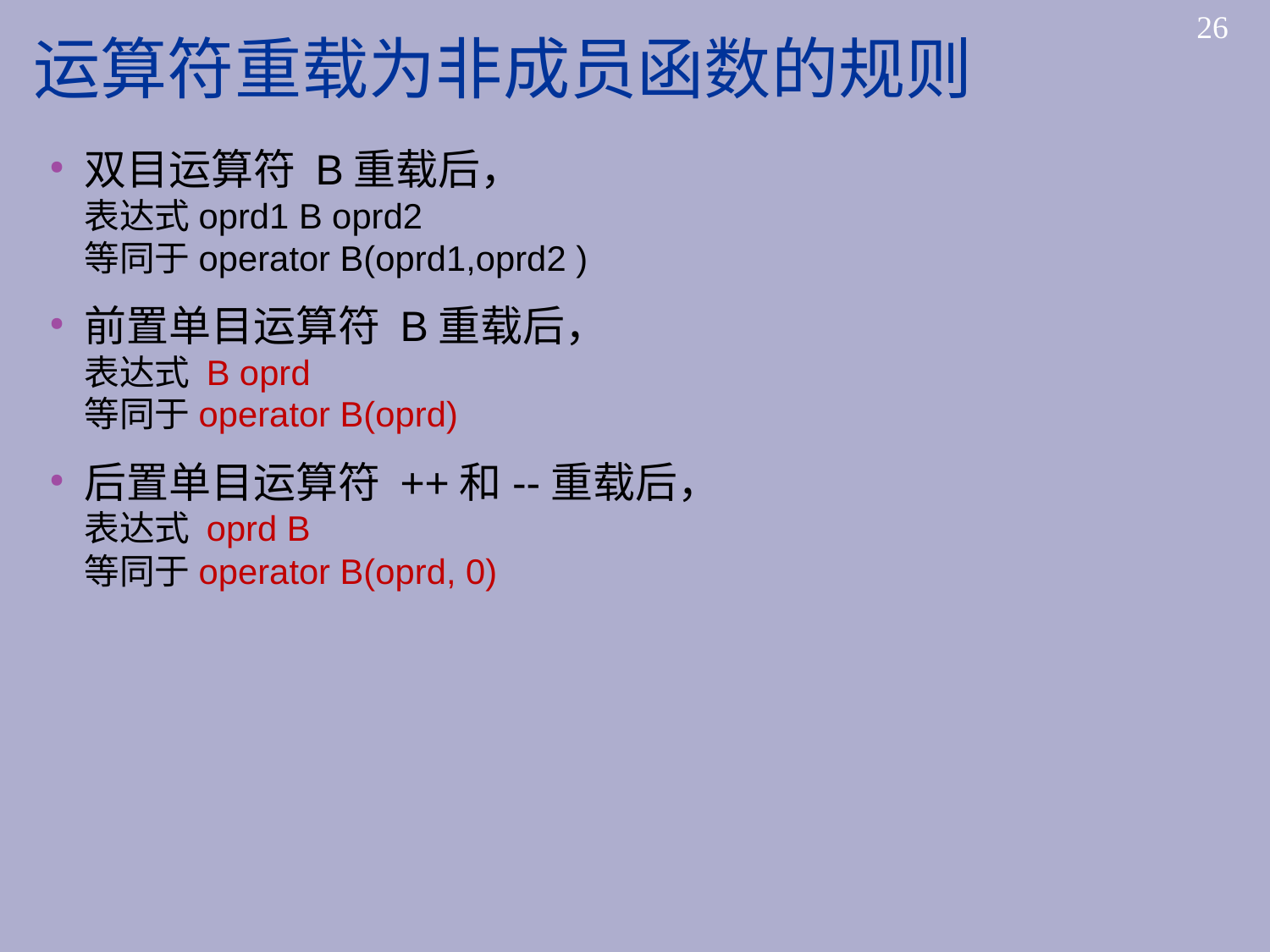

26
# 运算符重载为非成员函数的规则
双目运算符 B重载后，
表达式oprd1 B oprd2
等同于operator B(oprd1,oprd2 )
前置单目运算符 B重载后，
表达式 B oprd
等同于operator B(oprd)
后置单目运算符 ++和--重载后，
表达式 oprd B
等同于operator B(oprd, 0)